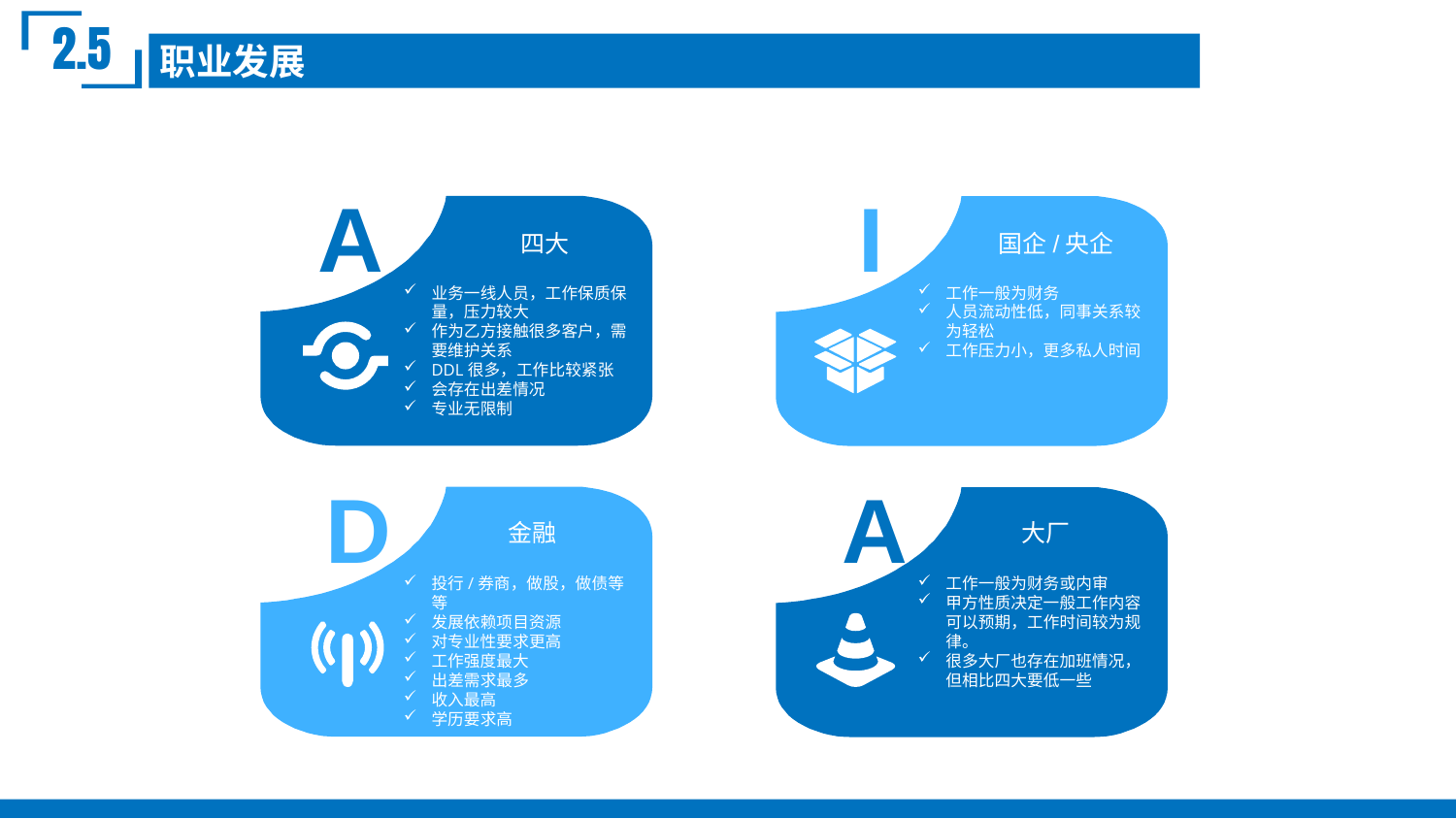

2.5
职业发展
A

I

四大
国企/央企
业务一线人员，工作保质保量，压力较大
作为乙方接触很多客户，需要维护关系
DDL很多，工作比较紧张
会存在出差情况
专业无限制
工作一般为财务
人员流动性低，同事关系较为轻松
工作压力小，更多私人时间

D

A

金融
大厂
投行/券商，做股，做债等等
发展依赖项目资源
对专业性要求更高
工作强度最大
出差需求最多
收入最高
学历要求高

工作一般为财务或内审
甲方性质决定一般工作内容可以预期，工作时间较为规律。
很多大厂也存在加班情况，但相比四大要低一些